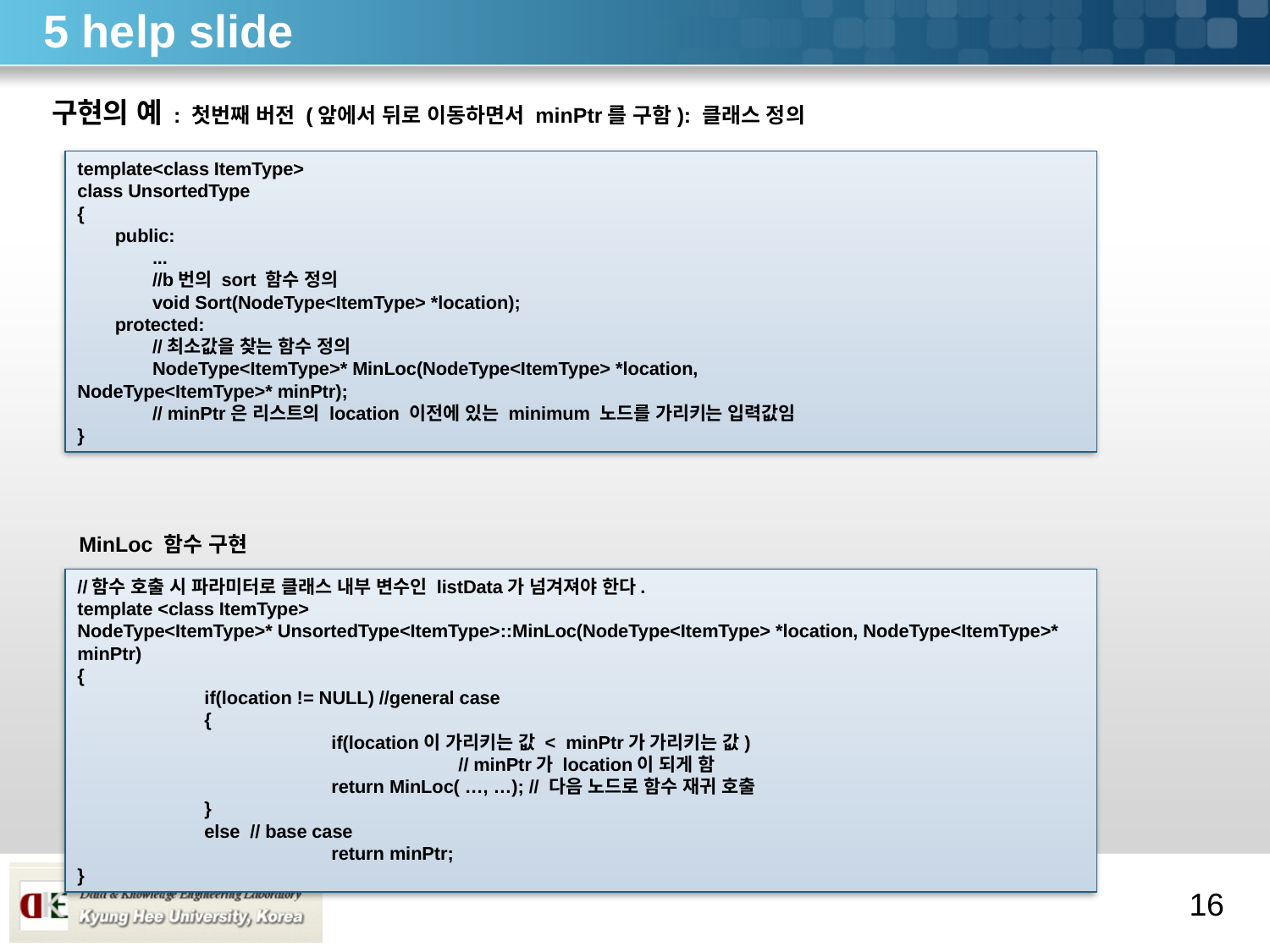

# 5 help slide
구현의 예 : 첫번째 버전 (앞에서 뒤로 이동하면서 minPtr를 구함): 클래스 정의
template<class ItemType>
class UnsortedType
{
	public:
		...
		//b번의 sort 함수 정의
		void Sort(NodeType<ItemType> *location);
	protected:
		//최소값을 찾는 함수 정의
		NodeType<ItemType>* MinLoc(NodeType<ItemType> *location, 			NodeType<ItemType>* minPtr);
		// minPtr은 리스트의 location 이전에 있는 minimum 노드를 가리키는 입력값임
}
MinLoc 함수 구현
//함수 호출 시 파라미터로 클래스 내부 변수인 listData가 넘겨져야 한다.
template <class ItemType>
NodeType<ItemType>* UnsortedType<ItemType>::MinLoc(NodeType<ItemType> *location, NodeType<ItemType>* minPtr)
{
	if(location != NULL) //general case
	{
		if(location이 가리키는 값 <  minPtr가 가리키는 값)
			// minPtr가 location이 되게 함
		return MinLoc( …, …); // 다음 노드로 함수 재귀 호출
	}
	else  // base case
		return minPtr;
}